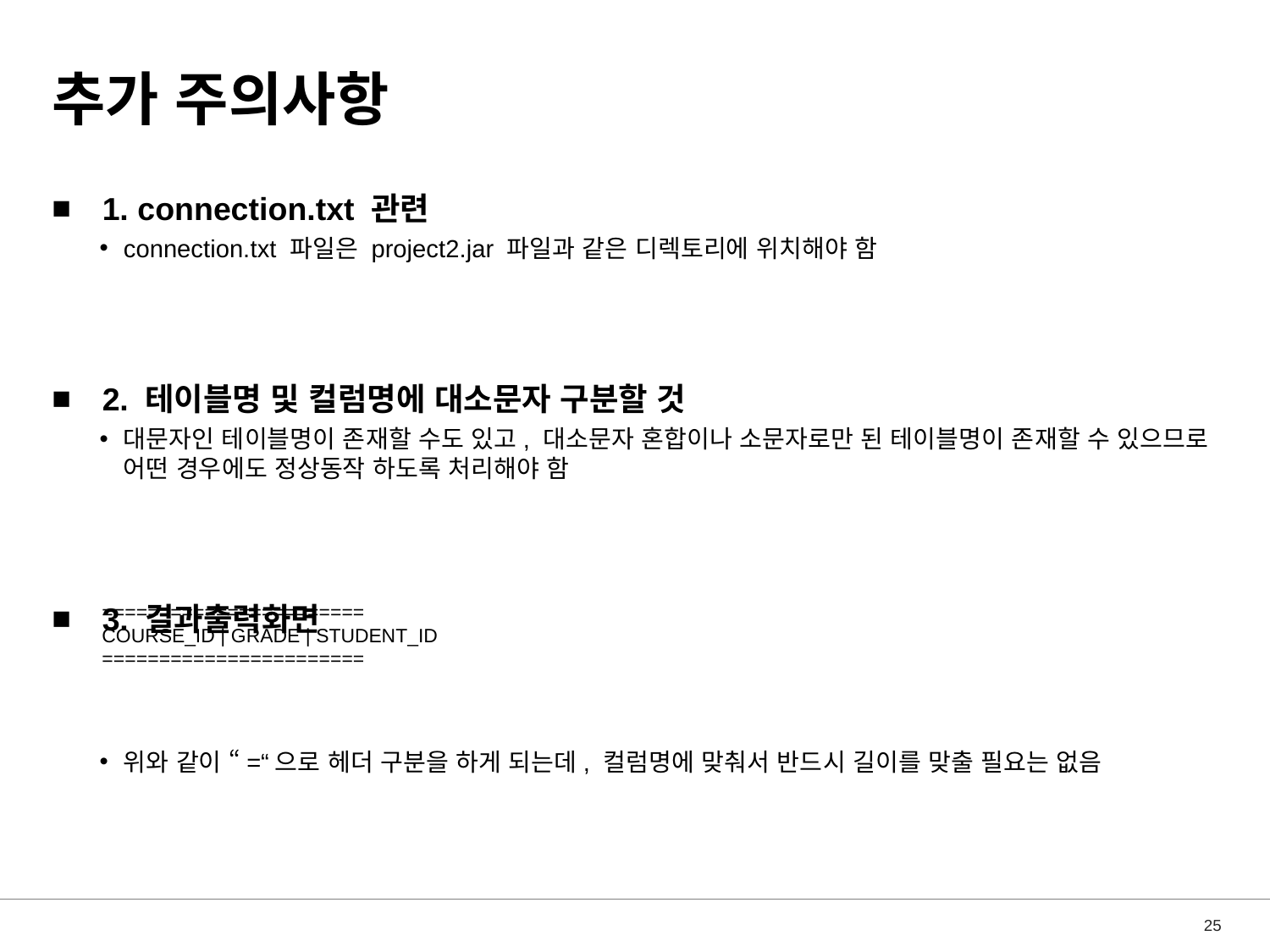

# 추가 주의사항
1. connection.txt 관련
connection.txt 파일은 project2.jar 파일과 같은 디렉토리에 위치해야 함

2. 테이블명 및 컬럼명에 대소문자 구분할 것
대문자인 테이블명이 존재할 수도 있고, 대소문자 혼합이나 소문자로만 된 테이블명이 존재할 수 있으므로 어떤 경우에도 정상동작 하도록 처리해야 함

3. 결과출력화면

위와 같이 “=“으로 헤더 구분을 하게 되는데, 컬럼명에 맞춰서 반드시 길이를 맞출 필요는 없음

=======================
COURSE_ID | GRADE | STUDENT_ID
=======================
25